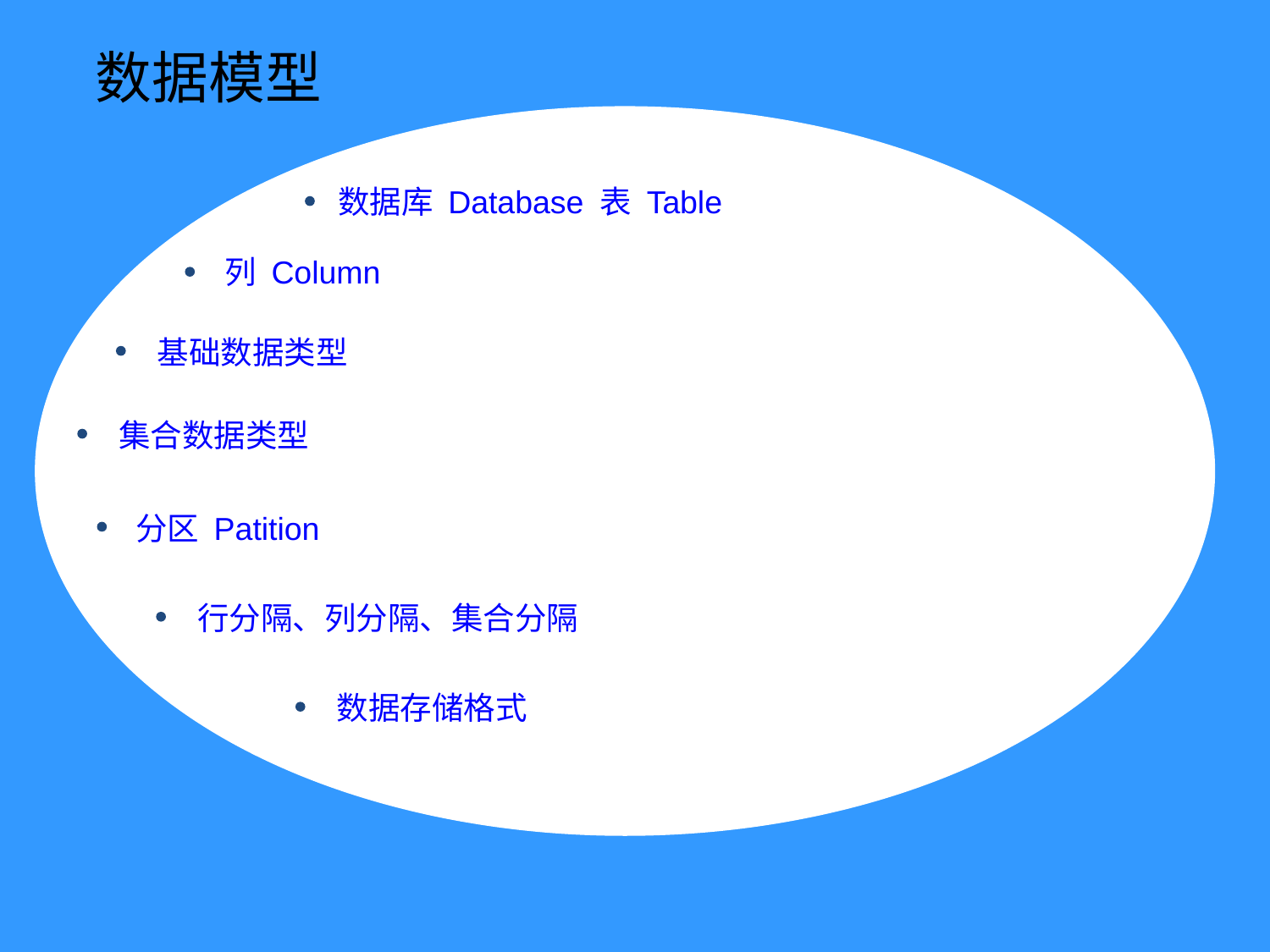

# 数据模型
数据库 Database 表 Table

列 Column

基础数据类型

集合数据类型

分区 Patition

行分隔、列分隔、集合分隔

数据存储格式